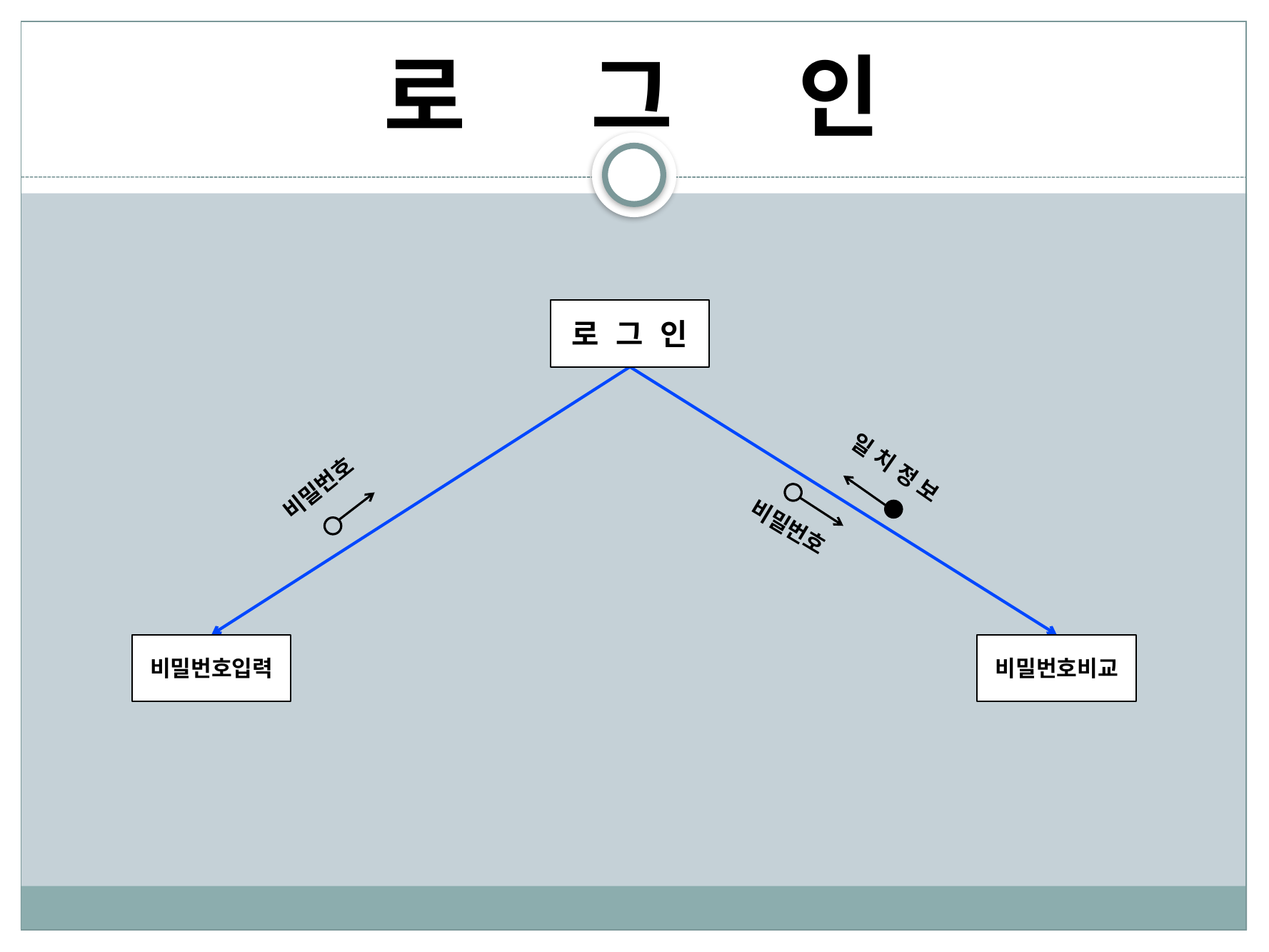

# 로     그     인
로  그  인
일 치 정 보
비밀번호

비밀번호
비밀번호입력
비밀번호비교